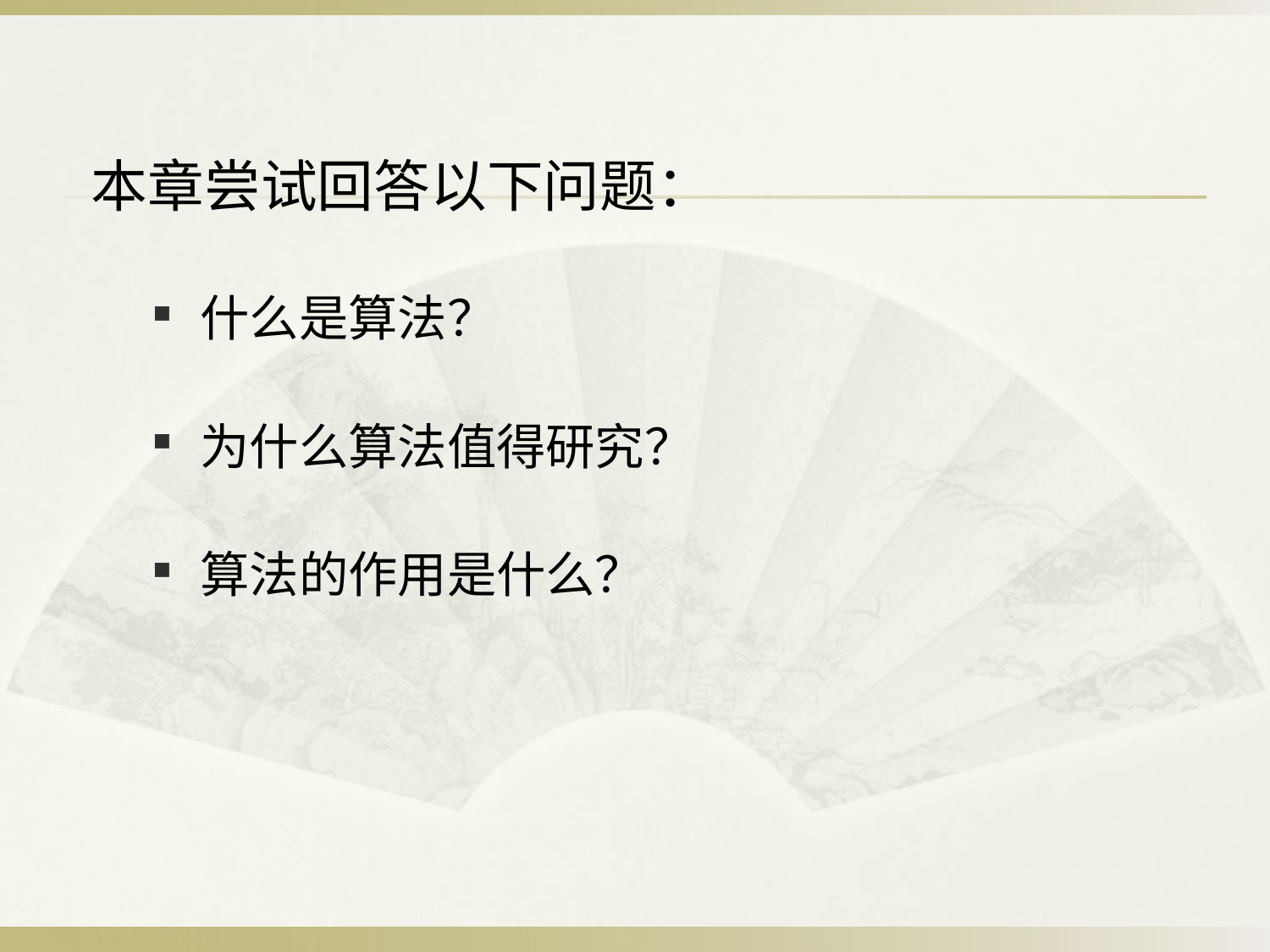

本章尝试回答以下问题：
什么是算法？
为什么算法值得研究？
算法的作用是什么？